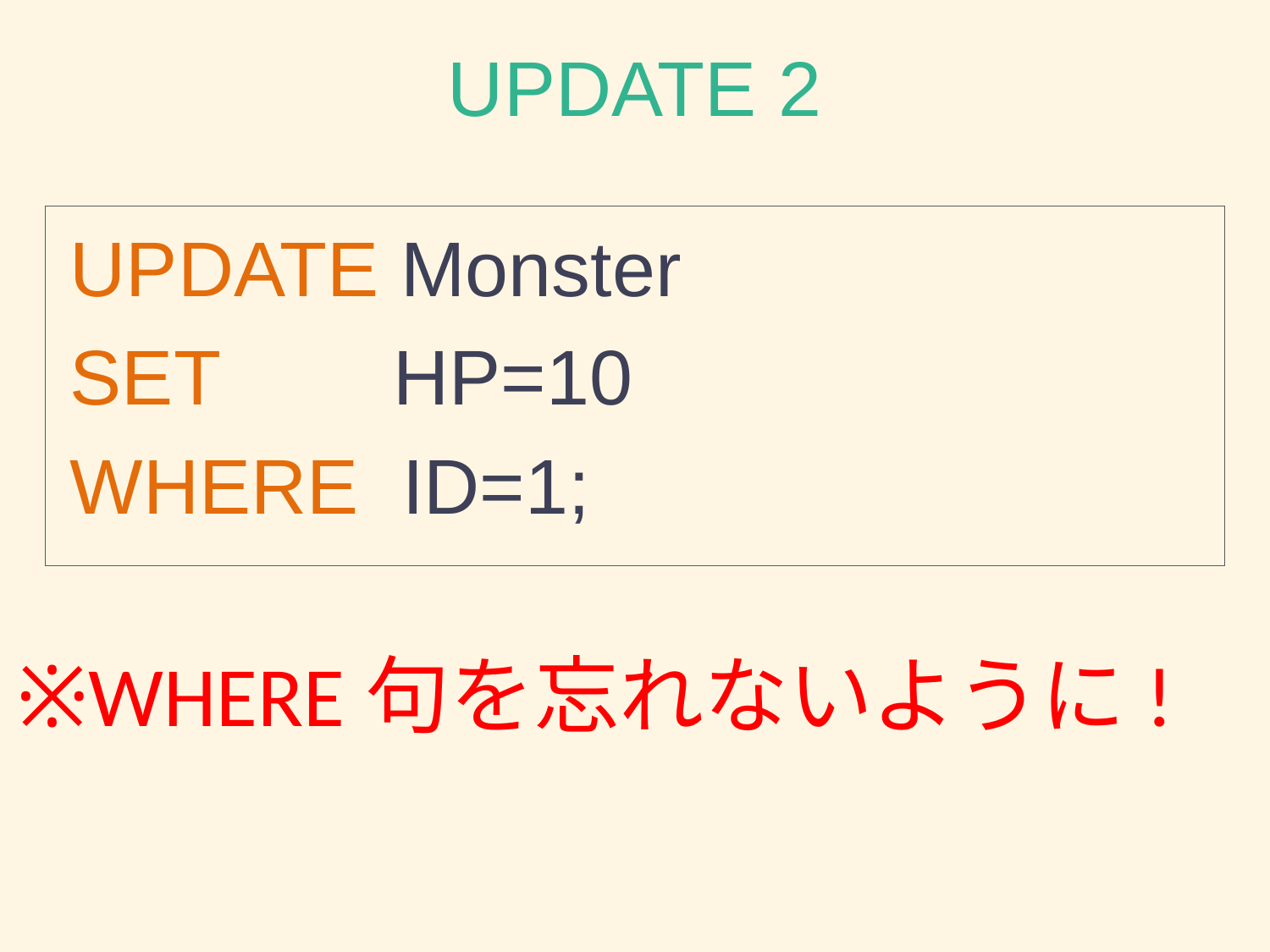

# UPDATE 2
UPDATE Monster
SET        HP=10
WHERE  ID=1;
※WHERE句を忘れないように!